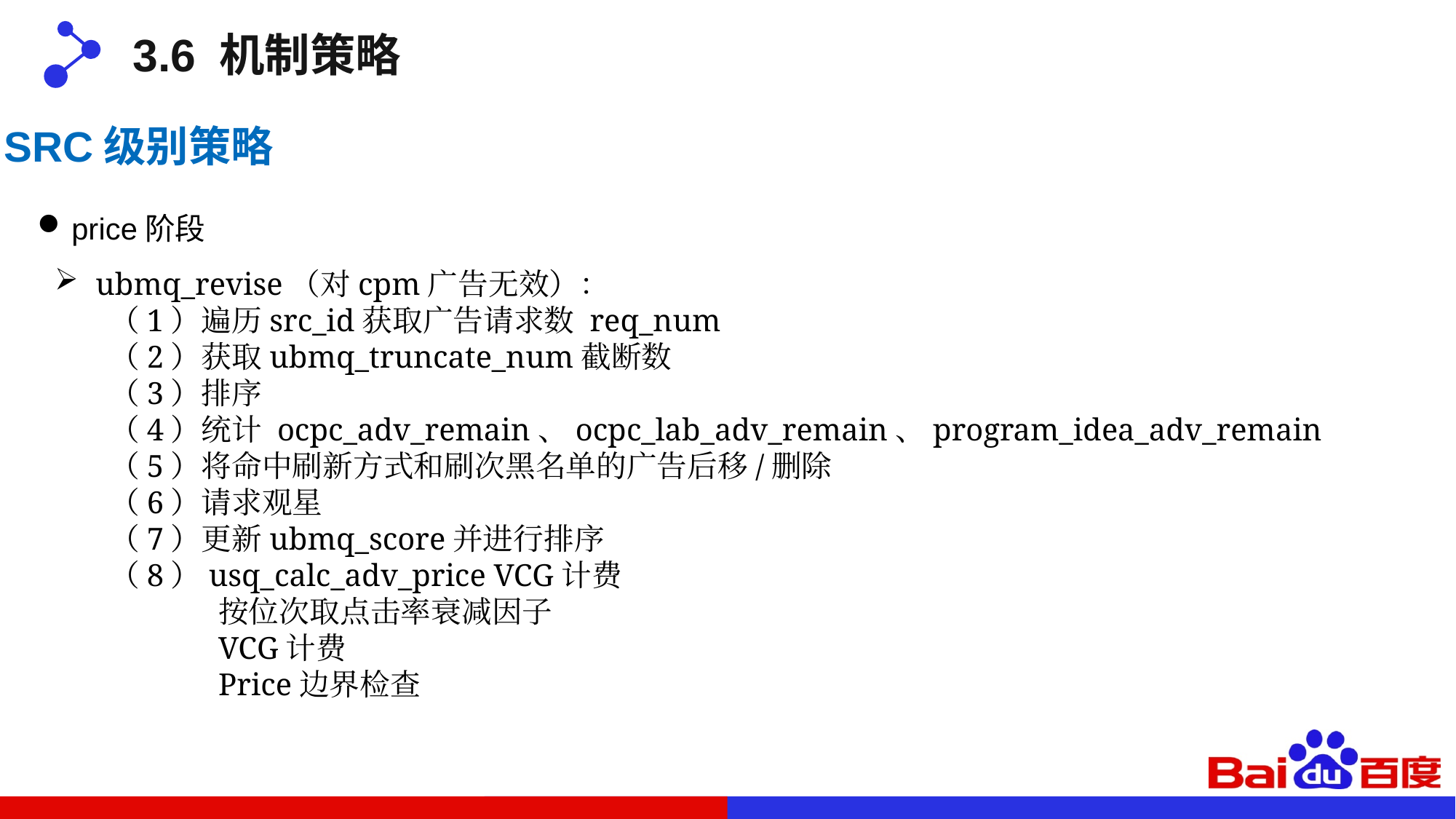

3.6 机制策略
SRC级别策略
price阶段
ubmq_revise（对cpm广告无效）：
（1）遍历src_id获取广告请求数 req_num
（2）获取ubmq_truncate_num截断数
（3）排序
（4）统计 ocpc_adv_remain、ocpc_lab_adv_remain、program_idea_adv_remain
（5）将命中刷新方式和刷次黑名单的广告后移/删除
（6）请求观星
（7）更新ubmq_score并进行排序
（8）usq_calc_adv_price VCG计费
按位次取点击率衰减因子
VCG计费
Price边界检查